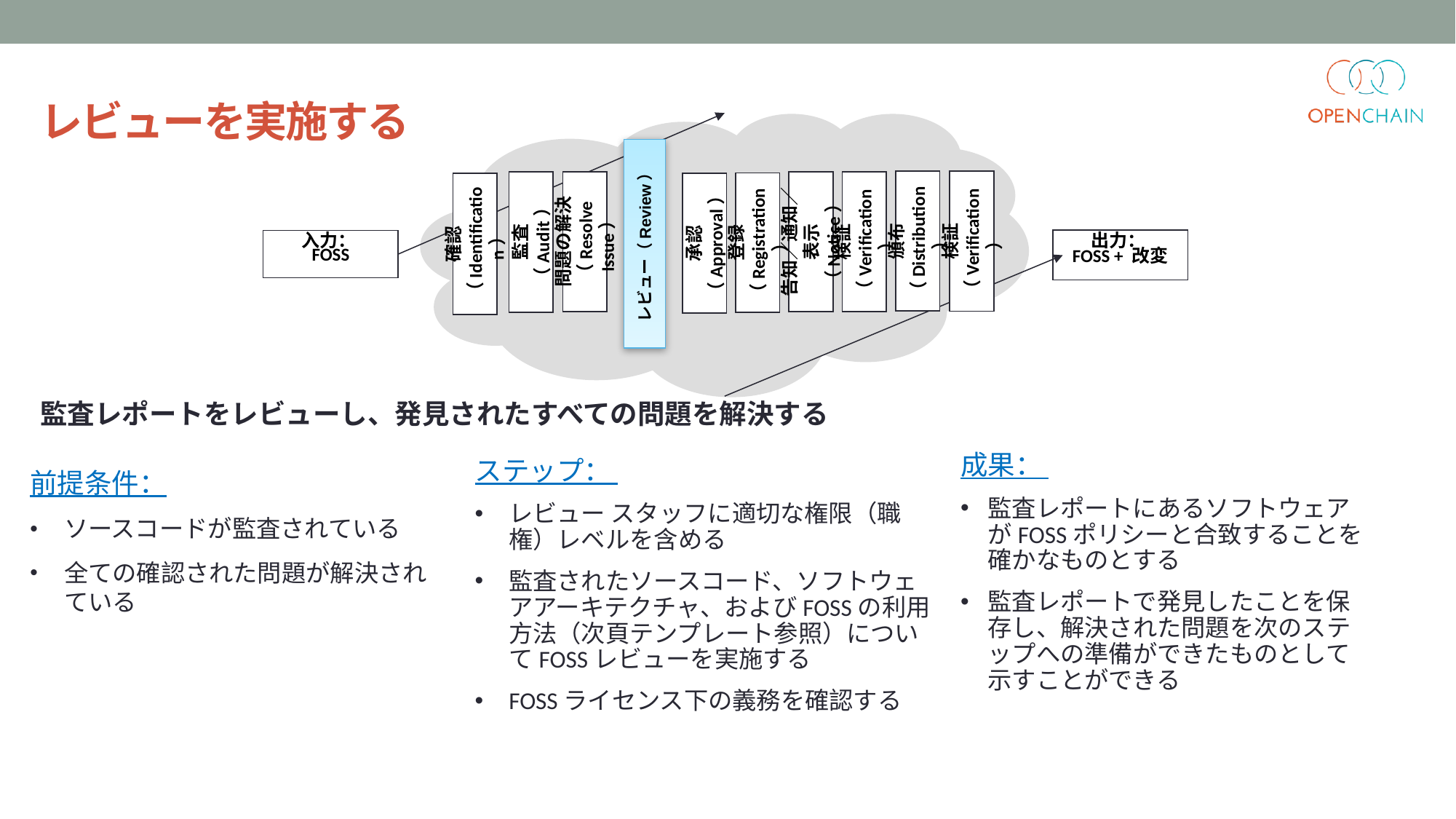

レビューを実施する

レビュー（Review）
頒布（Distribution）
検証（Verification）
問題の解決（Resolve Issue）
告知／通知／表示（Notice）
検証（Verification）
監査（Audit）
登録（Registration）
確認（Identification）
承認（Approval）
入力：
FOSS
出力：
FOSS + 改変
監査レポートをレビューし、発見されたすべての問題を解決する
前提条件：
ソースコードが監査されている
全ての確認された問題が解決されている

成果：
監査レポートにあるソフトウェアがFOSSポリシーと合致することを確かなものとする
監査レポートで発見したことを保存し、解決された問題を次のステップへの準備ができたものとして示すことができる

ステップ：
レビュー スタッフに適切な権限（職権）レベルを含める
監査されたソースコード、ソフトウェアアーキテクチャ、およびFOSSの利用方法（次頁テンプレート参照）についてFOSSレビューを実施する
FOSSライセンス下の義務を確認する